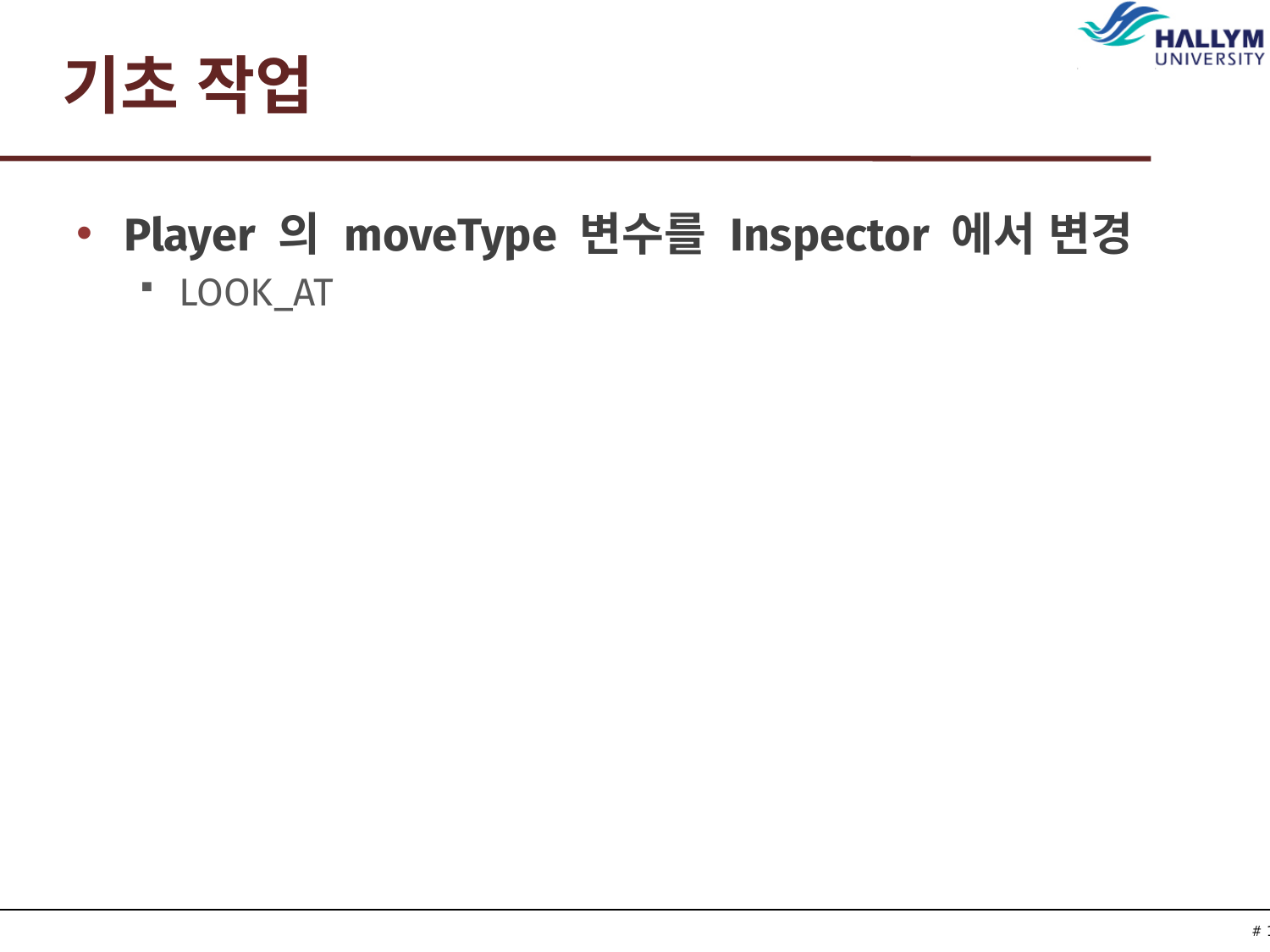

# 기초 작업
Player 의 moveType 변수를 Inspector 에서 변경
LOOK_AT